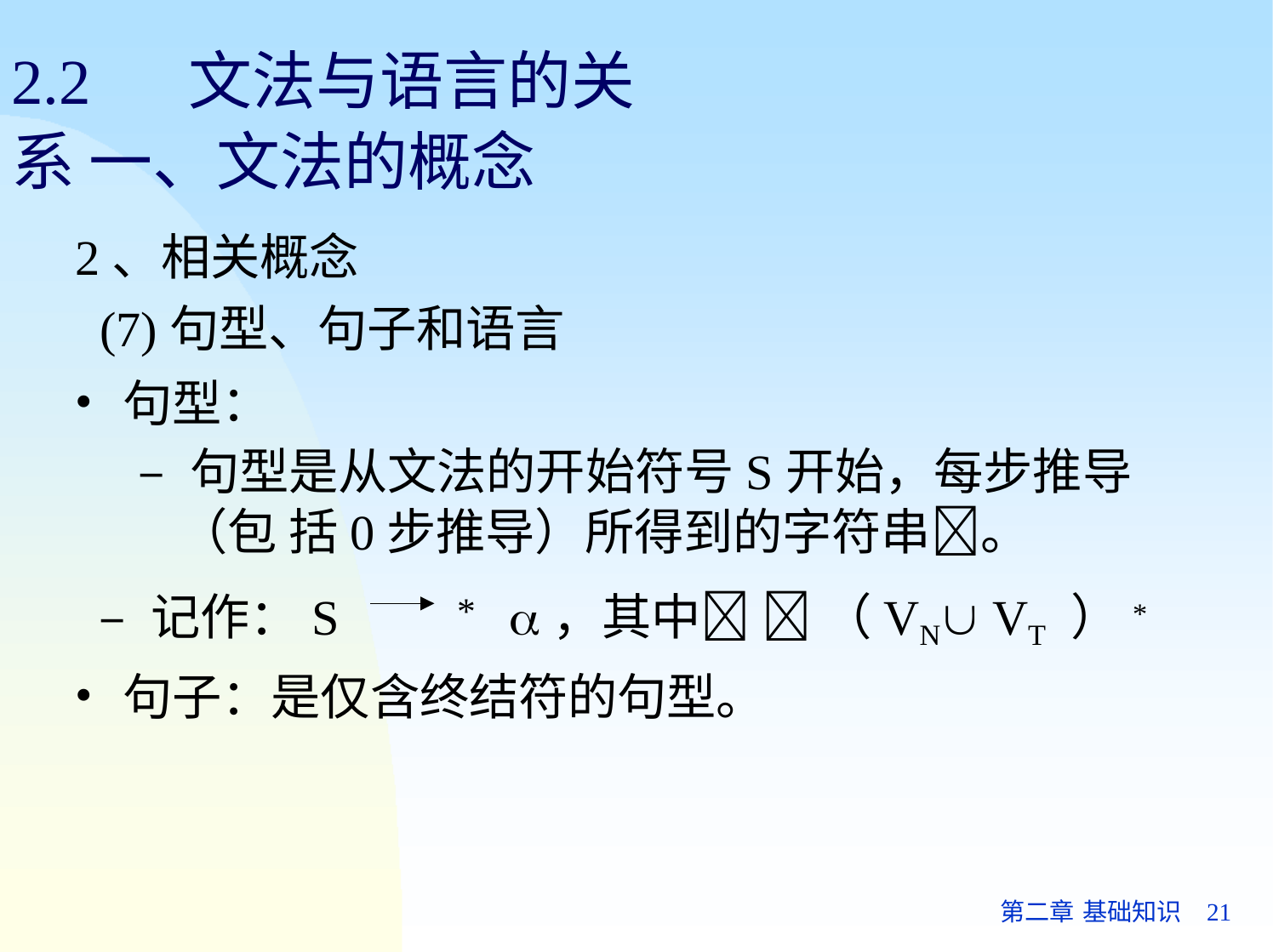

# 2.2	文法与语言的关系 一、文法的概念
2、相关概念
(7)句型、句子和语言
句型：
– 句型是从文法的开始符号S开始，每步推导（包 括0步推导）所得到的字符串α。
– 记作：S	*	α，其中α ∈ （VN∪ VT ）*
句子：是仅含终结符的句型。

第二章 基础知识	21